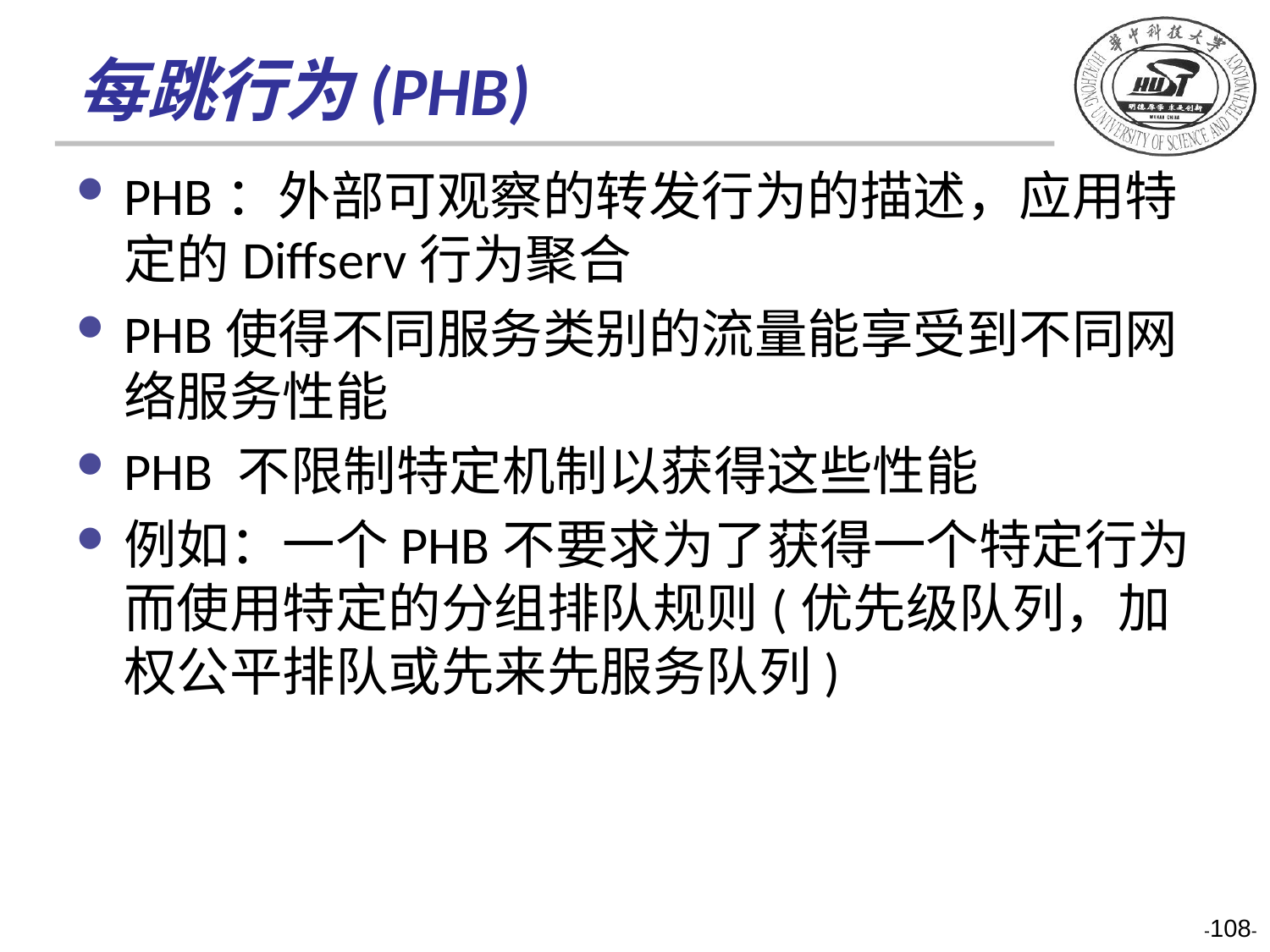

# 每跳行为(PHB)
PHB：外部可观察的转发行为的描述，应用特定的Diffserv行为聚合
PHB使得不同服务类别的流量能享受到不同网络服务性能
PHB 不限制特定机制以获得这些性能
例如：一个PHB不要求为了获得一个特定行为而使用特定的分组排队规则(优先级队列，加权公平排队或先来先服务队列)
-108-